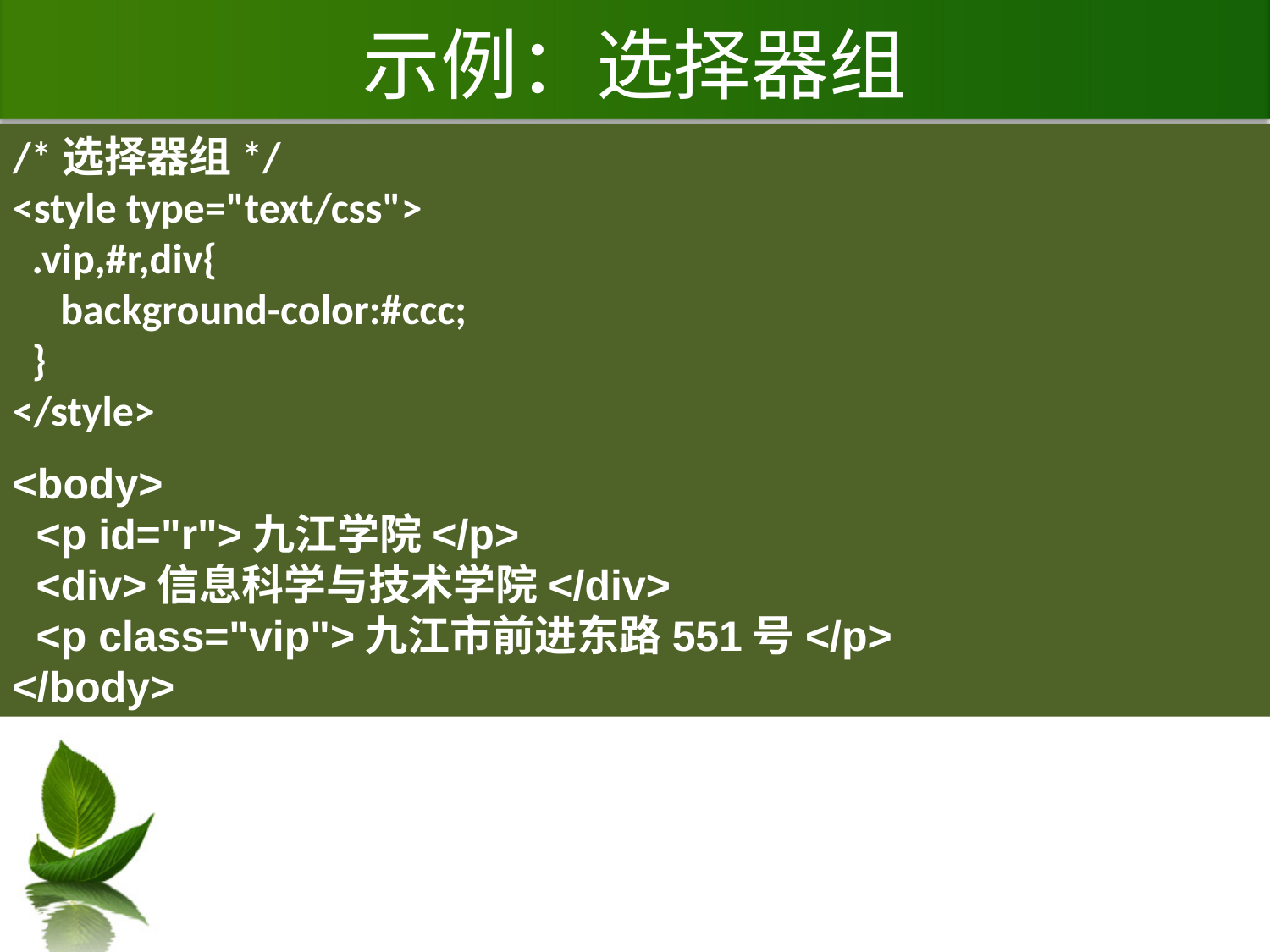

# 示例：选择器组
/*选择器组*/
<style type="text/css">
  .vip,#r,div{
     background-color:#ccc;
  }
</style>
<body>
  <p id="r">九江学院</p>
  <div>信息科学与技术学院</div>
  <p class="vip">九江市前进东路551号</p>
</body>